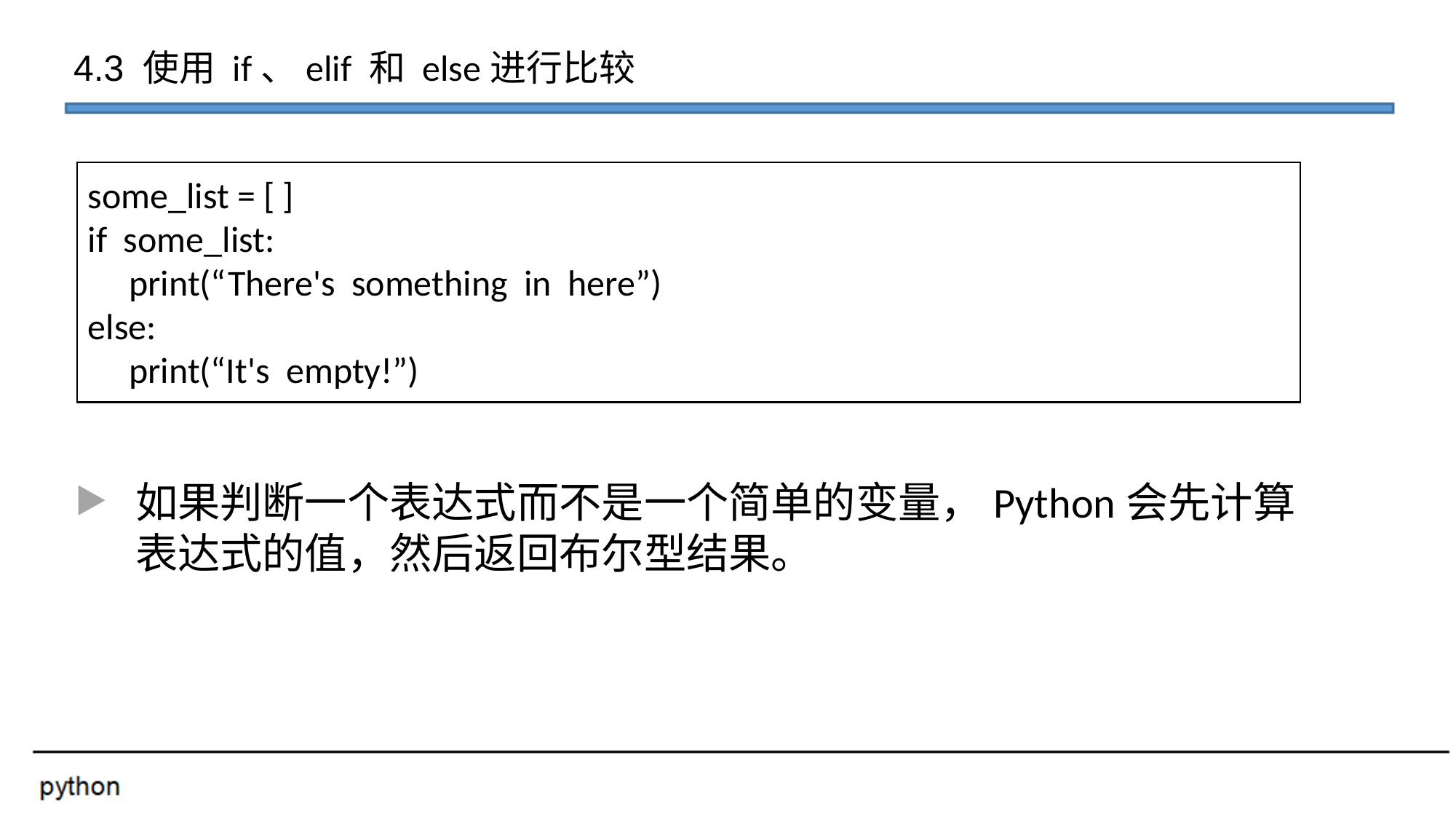

4.3 使用 if、elif 和 else进行比较

some_list = [ ]
if  some_list:
     print(“There's  something  in  here”)
else:
     print(“It's  empty!”)
如果判断一个表达式而不是一个简单的变量，Python会先计算表达式的值，然后返回布尔型结果。

14